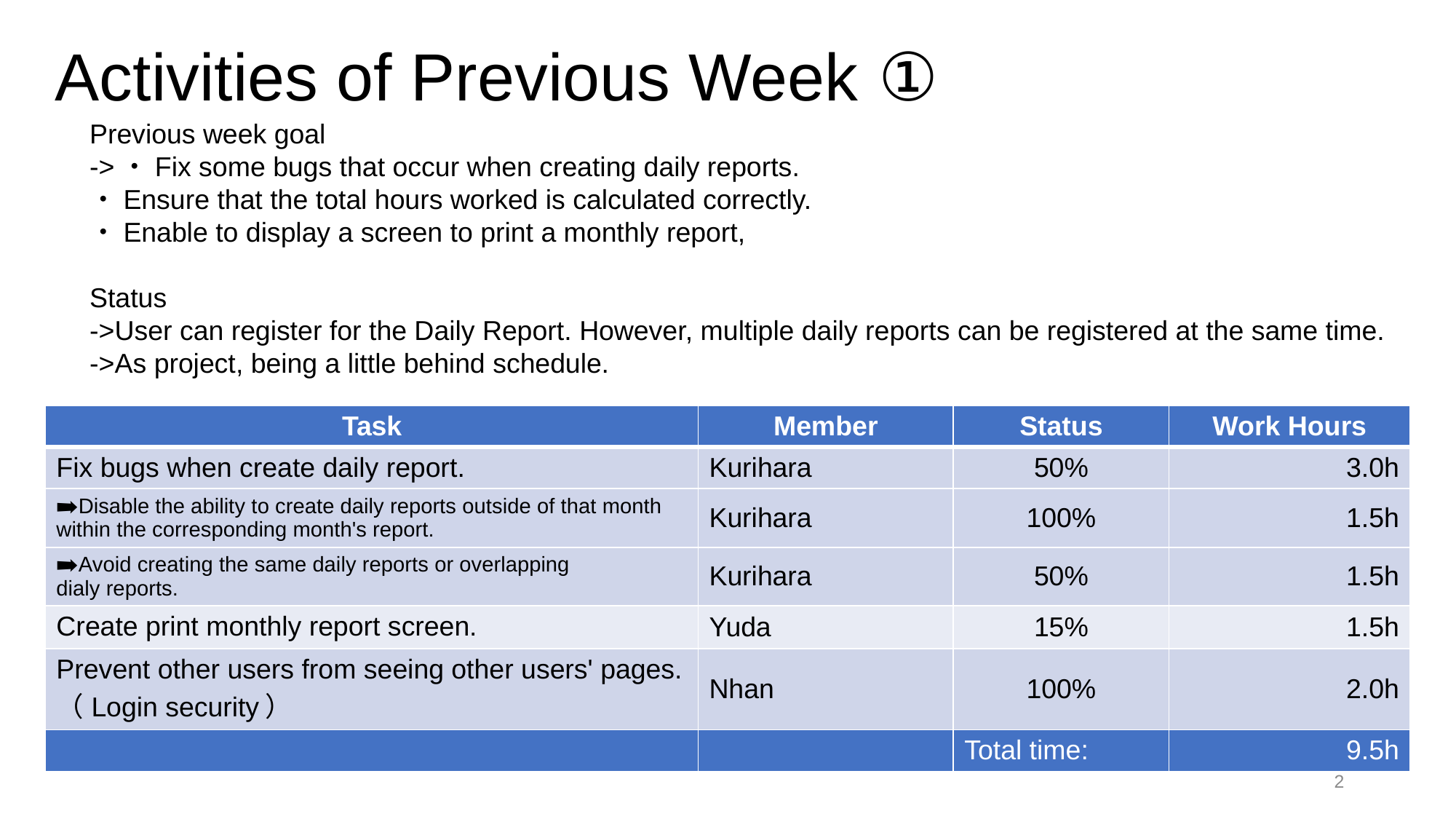

# Activities of Previous Week ①
Previous week goal
->・Fix some bugs that occur when creating daily reports.
・Ensure that the total hours worked is calculated correctly.
・Enable to display a screen to print a monthly report,

Status
->User can register for the Daily Report. However, multiple daily reports can be registered at the same time.
->As project, being a little behind schedule.
| Task | Member | Status | Work Hours |
| --- | --- | --- | --- |
| Fix bugs when create daily report. | Kurihara | 50% | 3.0h |
| ➡︎Disable the ability to create daily reports outside of that month within the corresponding month's report. | Kurihara | 100% | 1.5h |
| ➡︎Avoid creating the same daily reports or overlapping dialy reports. | Kurihara | 50% | 1.5h |
| Create print monthly report screen. | Yuda | 15% | 1.5h |
| Prevent other users from seeing other users' pages.（Login security） | Nhan | 100% | 2.0h |
|  |  | Total time: | 9.5h |
Ready: 10%
In progress: 10~90%
In review: 90%
Done: 100%
2